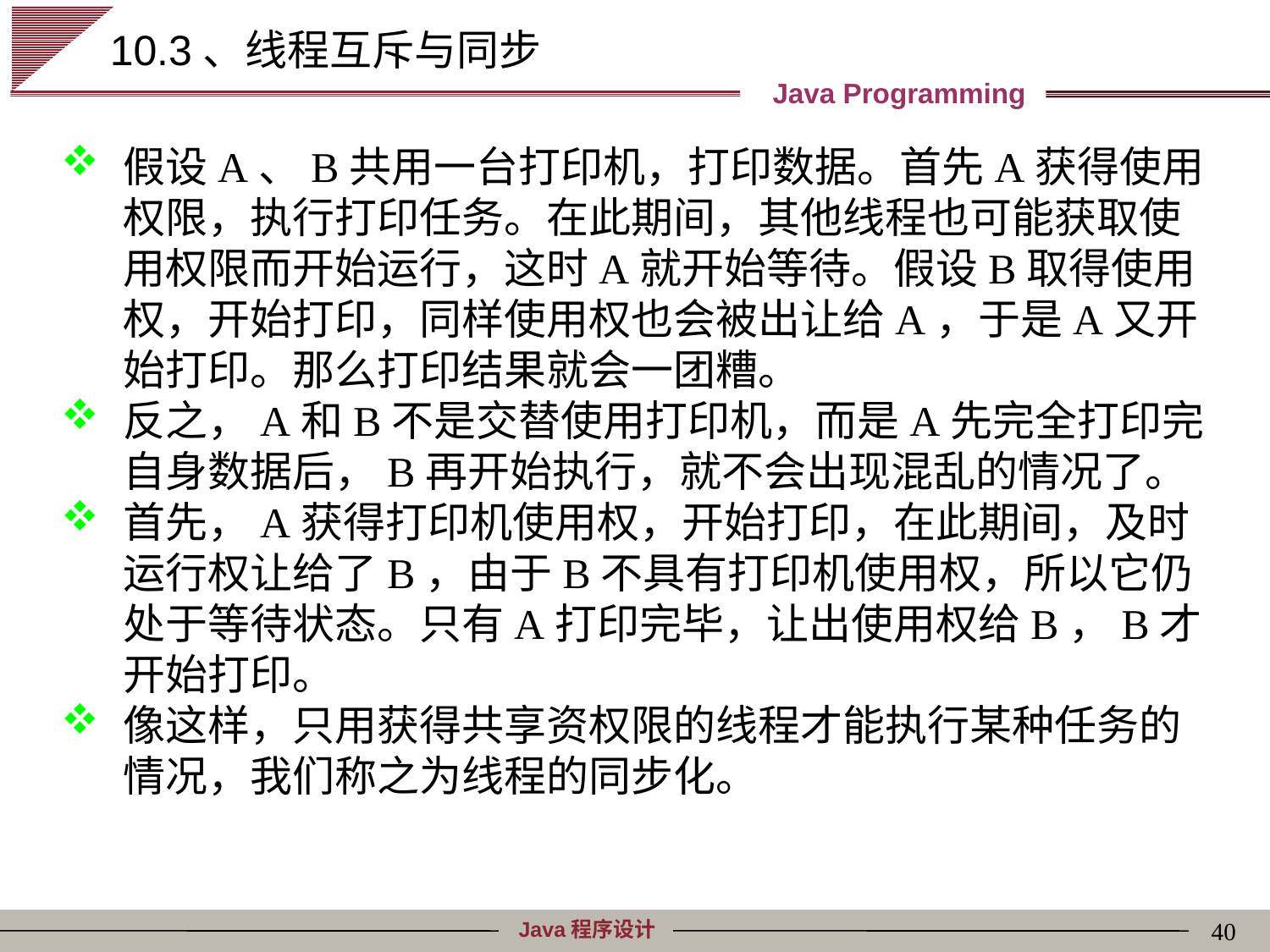

# 10.3、线程互斥与同步
假设A、B共用一台打印机，打印数据。首先A获得使用权限，执行打印任务。在此期间，其他线程也可能获取使用权限而开始运行，这时A就开始等待。假设B取得使用权，开始打印，同样使用权也会被出让给A，于是A又开始打印。那么打印结果就会一团糟。
反之，A和B不是交替使用打印机，而是A先完全打印完自身数据后，B再开始执行，就不会出现混乱的情况了。
首先，A获得打印机使用权，开始打印，在此期间，及时运行权让给了B，由于B不具有打印机使用权，所以它仍处于等待状态。只有A打印完毕，让出使用权给B，B才开始打印。
像这样，只用获得共享资权限的线程才能执行某种任务的情况，我们称之为线程的同步化。